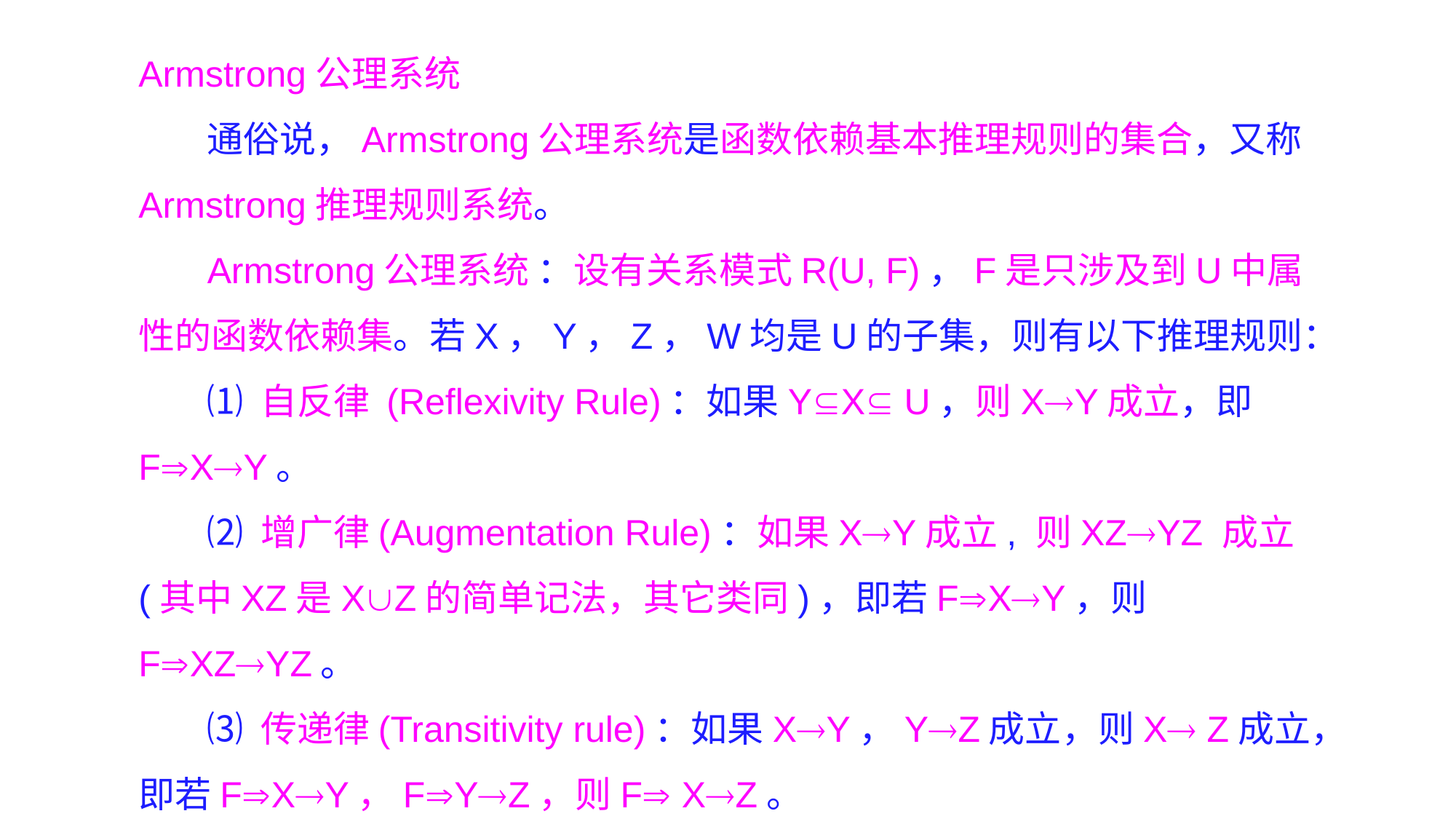

Armstrong公理系统
通俗说，Armstrong公理系统是函数依赖基本推理规则的集合，又称Armstrong推理规则系统。
Armstrong公理系统 ：设有关系模式R(U, F)，F是只涉及到U中属性的函数依赖集。若X，Y，Z，W均是U的子集，则有以下推理规则：
⑴ 自反律 (Reflexivity Rule)：如果Y⊆X⊆ U，则X→Y成立，即F⇒X→Y。
⑵ 增广律(Augmentation Rule)：如果X→Y成立, 则XZ→YZ 成立(其中XZ是X∪Z的简单记法，其它类同)，即若F⇒X→Y，则F⇒XZ→YZ。
⑶ 传递律(Transitivity rule)：如果X→Y，Y→Z成立，则X→ Z成立，即若F⇒X→Y，F⇒Y→Z，则F⇒ X→Z。